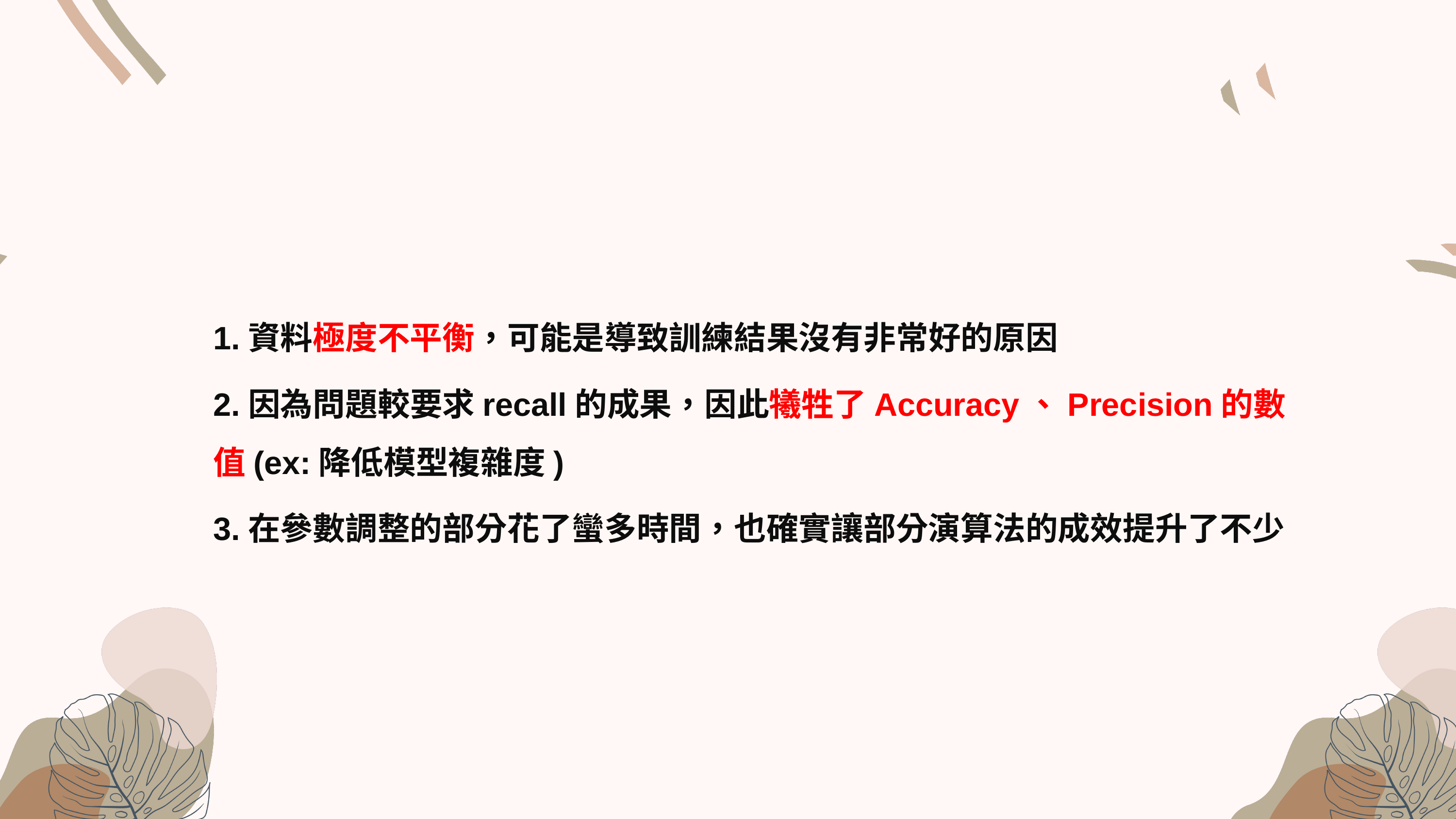

1.資料極度不平衡，可能是導致訓練結果沒有非常好的原因
2.因為問題較要求recall的成果，因此犧牲了Accuracy、Precision的數值(ex:降低模型複雜度)
3.在參數調整的部分花了蠻多時間，也確實讓部分演算法的成效提升了不少